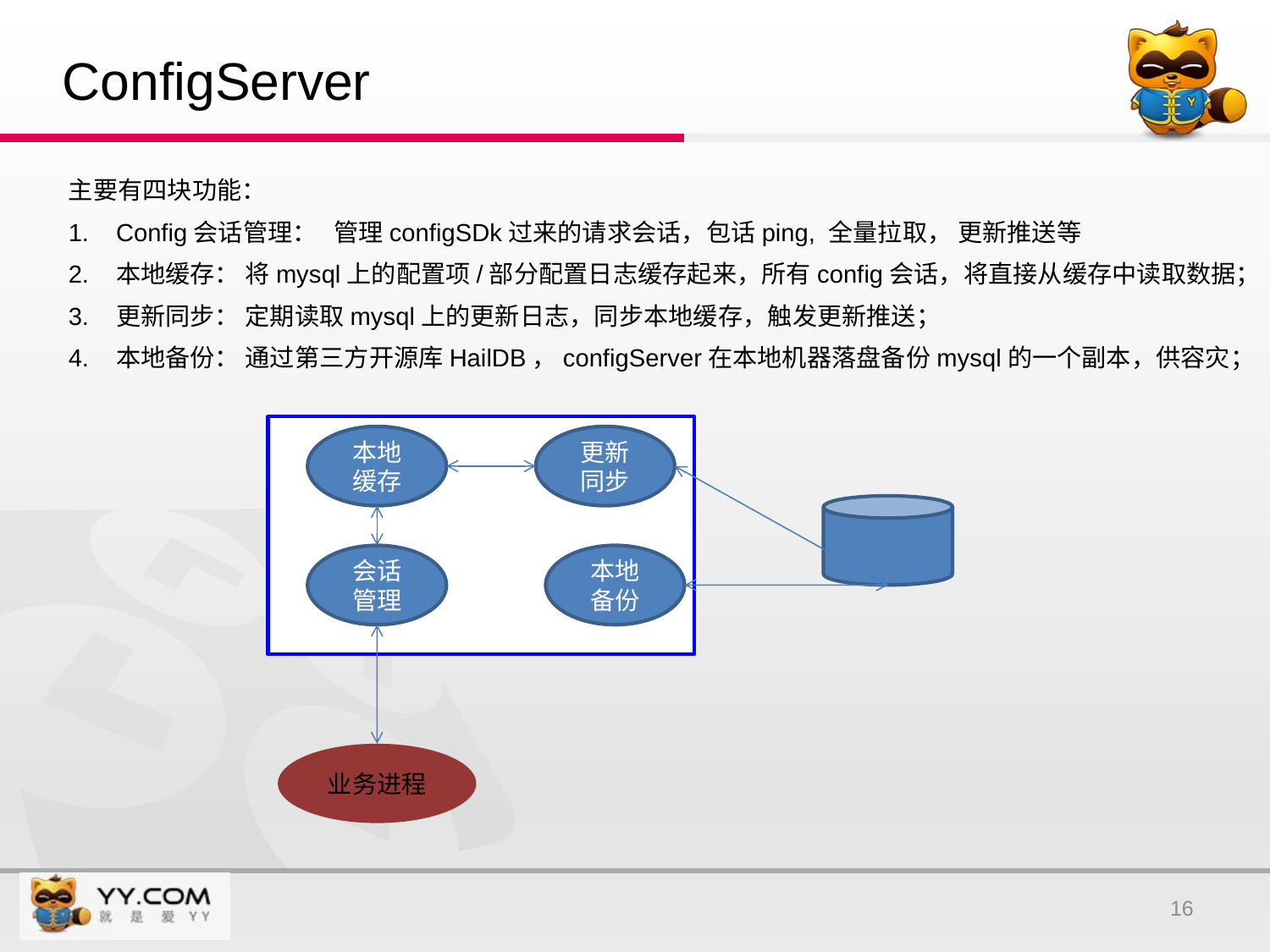

# ConfigServer
主要有四块功能：
Config会话管理：   管理configSDk过来的请求会话，包话ping, 全量拉取， 更新推送等
本地缓存： 将mysql上的配置项/部分配置日志缓存起来，所有config会话，将直接从缓存中读取数据；
更新同步： 定期读取mysql上的更新日志，同步本地缓存，触发更新推送；
本地备份： 通过第三方开源库HailDB，configServer在本地机器落盘备份mysql的一个副本，供容灾；

本地缓存
更新同步

会话管理
本地备份
业务进程
16